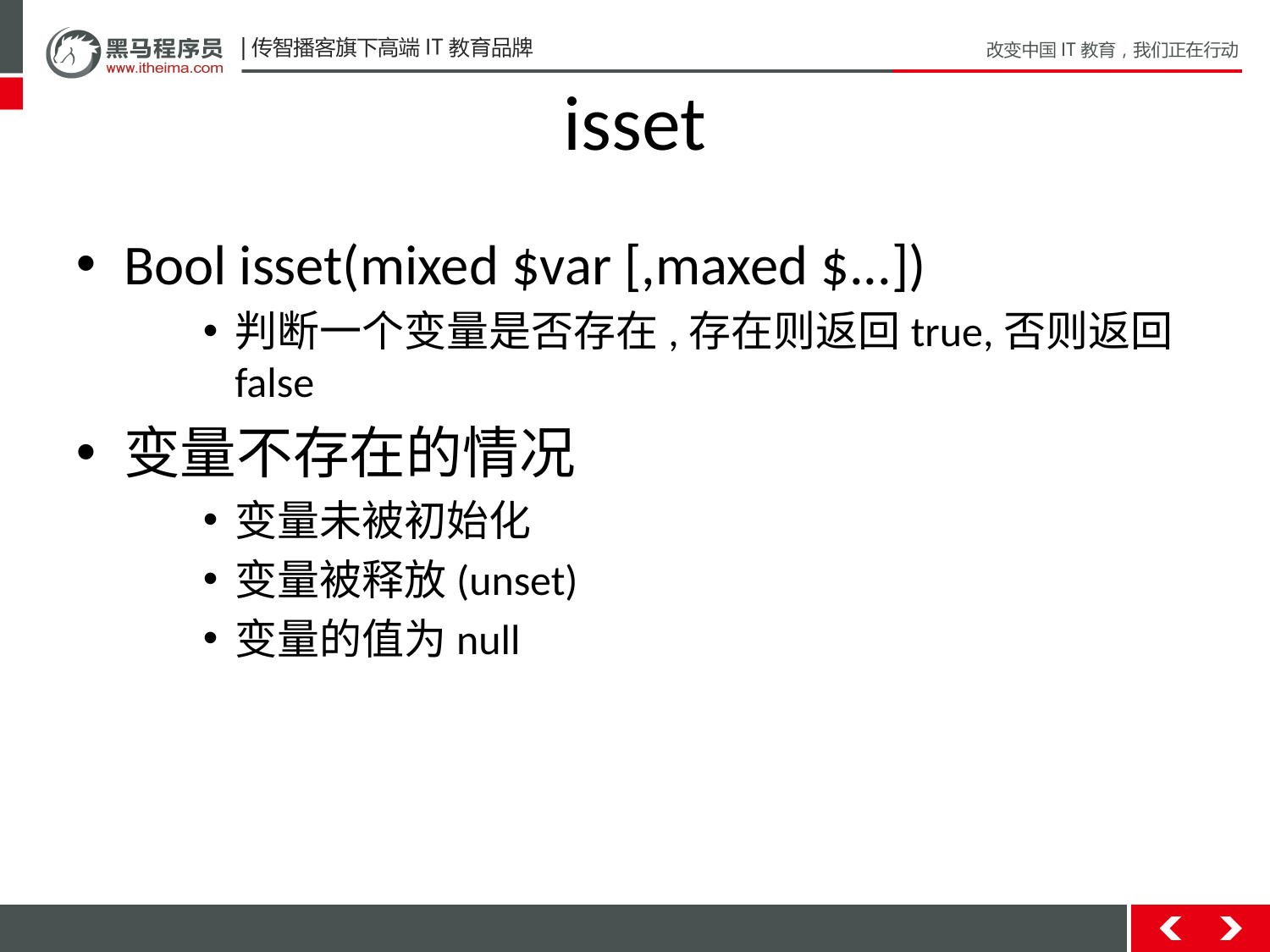

# isset
Bool isset(mixed $var [,maxed $...])
判断一个变量是否存在,存在则返回true,否则返回false
变量不存在的情况
变量未被初始化
变量被释放(unset)
变量的值为null